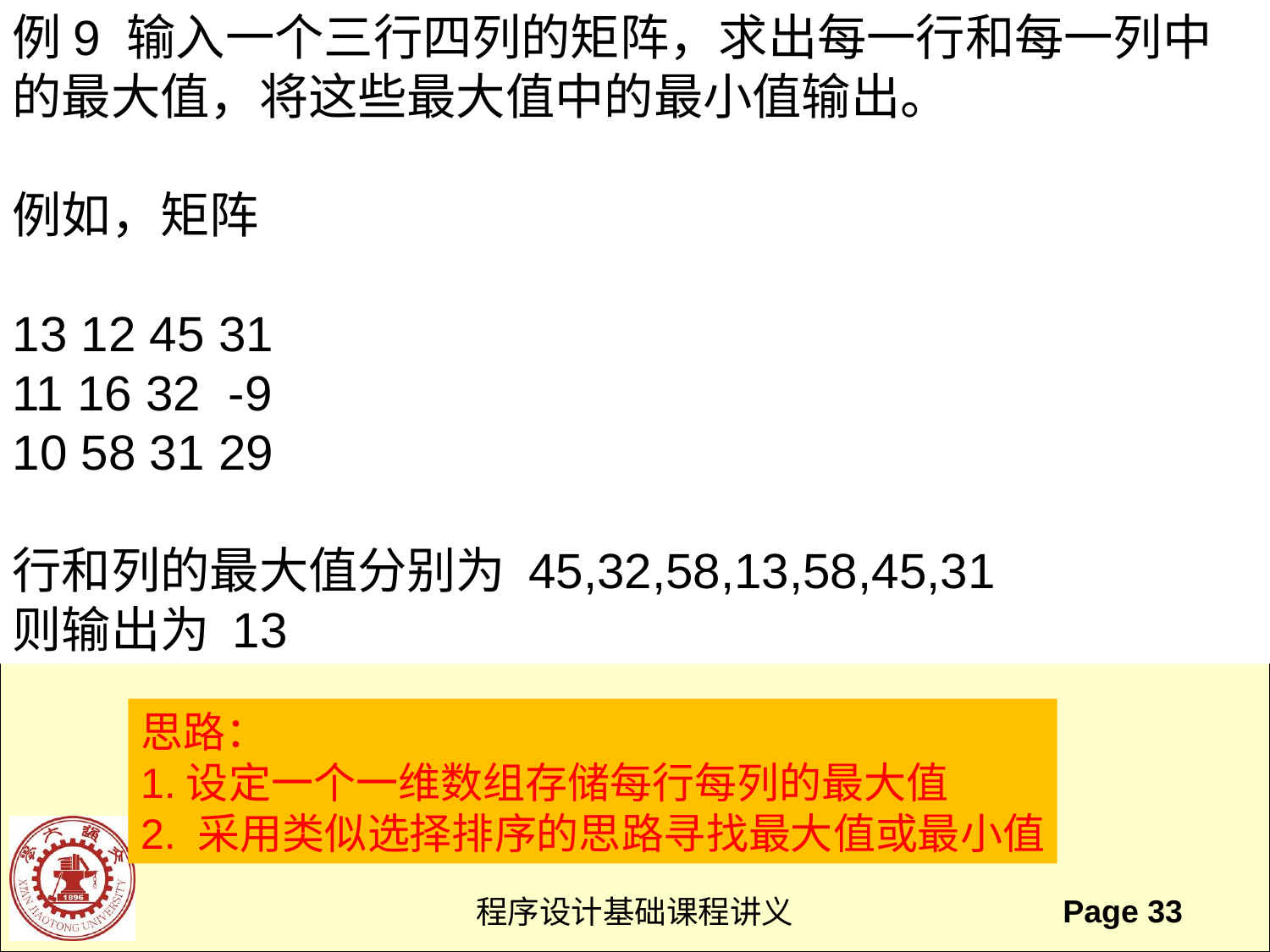

例9 输入一个三行四列的矩阵，求出每一行和每一列中的最大值，将这些最大值中的最小值输出。

例如，矩阵

13 12 45 31
11 16 32  -9
10 58 31 29

行和列的最大值分别为 45,32,58,13,58,45,31
则输出为 13
思路：
1.设定一个一维数组存储每行每列的最大值
2. 采用类似选择排序的思路寻找最大值或最小值